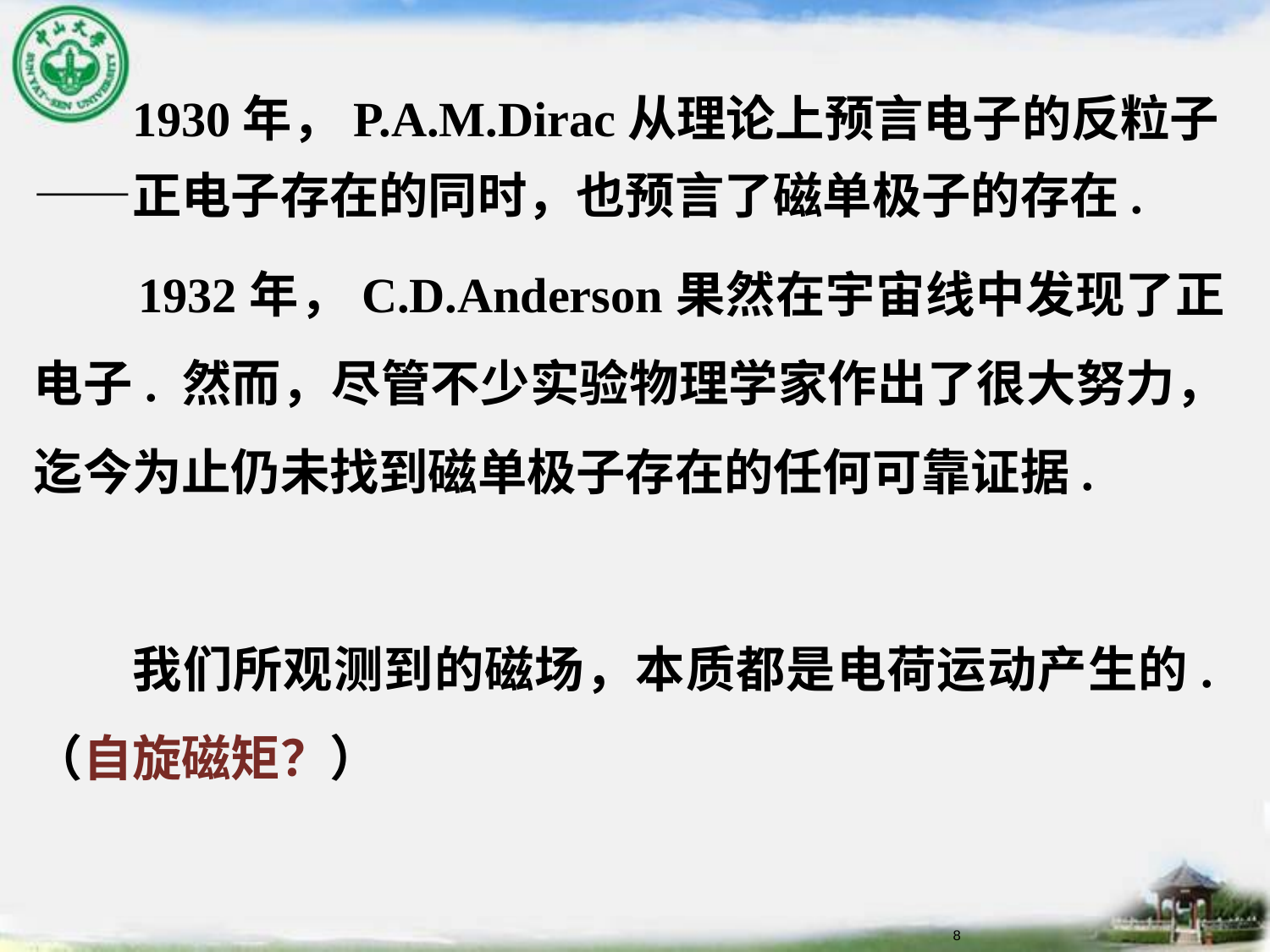

1930年，P.A.M.Dirac从理论上预言电子的反粒子——正电子存在的同时，也预言了磁单极子的存在.
        1932年，C.D.Anderson果然在宇宙线中发现了正电子. 然而，尽管不少实验物理学家作出了很大努力，迄今为止仍未找到磁单极子存在的任何可靠证据.

       我们所观测到的磁场，本质都是电荷运动产生的.（自旋磁矩？）
8